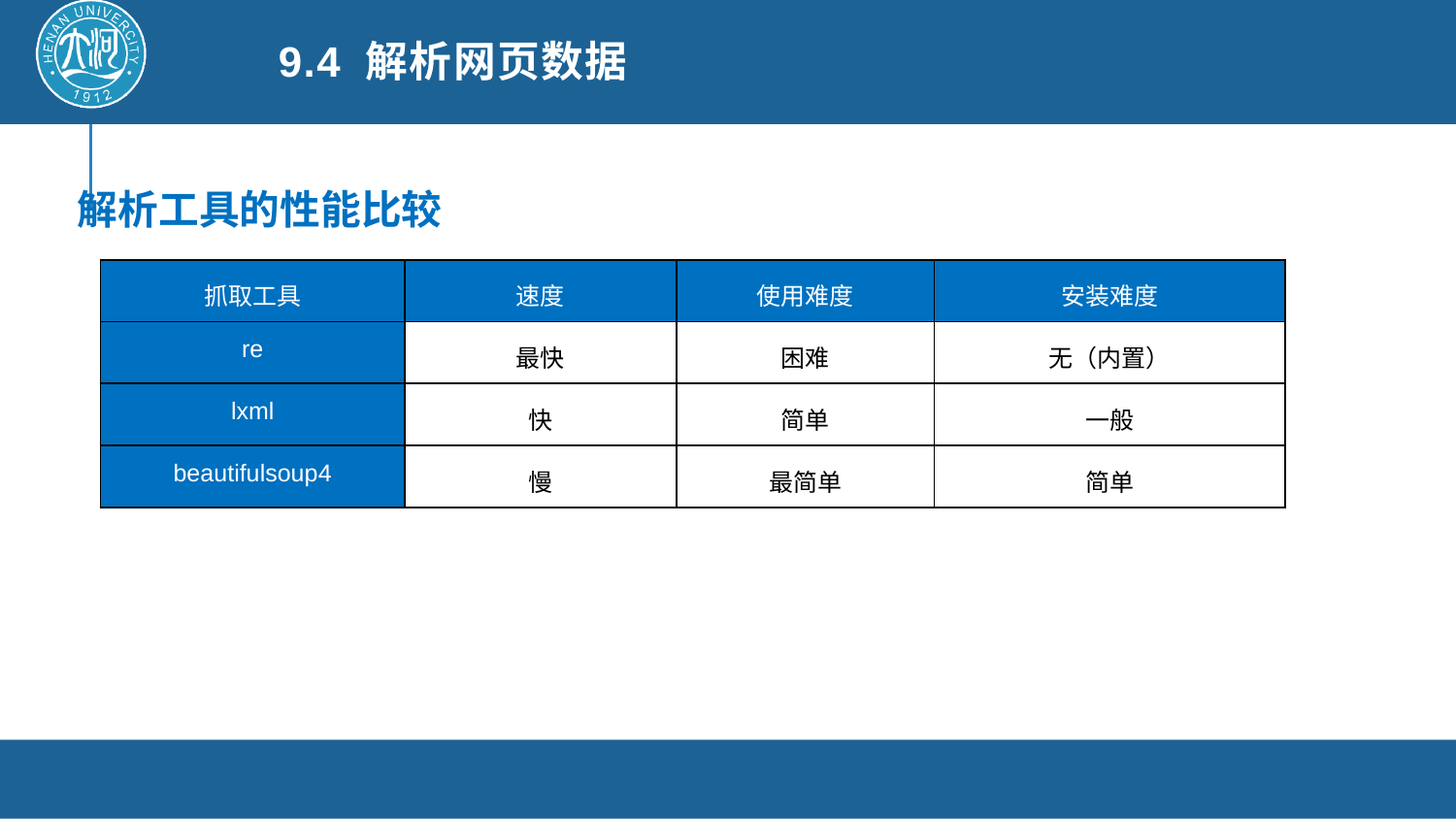

# 9.4 解析网页数据
解析工具的性能比较
| 抓取工具 | 速度 | 使用难度 | 安装难度 |
| --- | --- | --- | --- |
| re | 最快 | 困难 | 无（内置） |
| lxml | 快 | 简单 | 一般 |
| beautifulsoup4 | 慢 | 最简单 | 简单 |